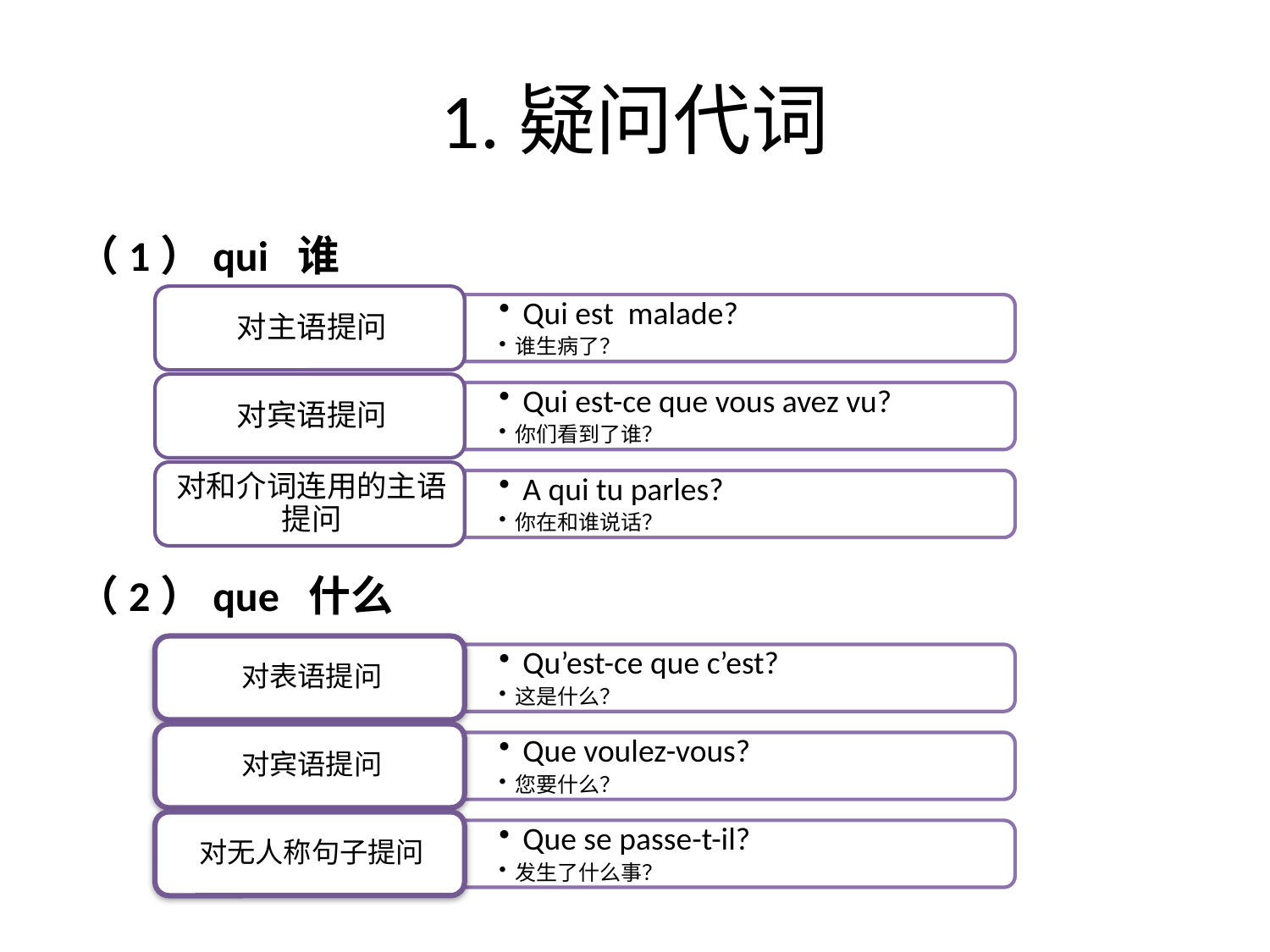

# 1.疑问代词
（1）qui  谁

（2）que  什么

Qui est  malade?
谁生病了？
对主语提问
Qui est-ce que vous avez vu?
你们看到了谁？
对宾语提问
A qui tu parles?
你在和谁说话？
对和介词连用的主语提问
Qu’est-ce que c’est?
这是什么？
对表语提问
Que voulez-vous?
您要什么？
对宾语提问
Que se passe-t-il?
发生了什么事？
对无人称句子提问